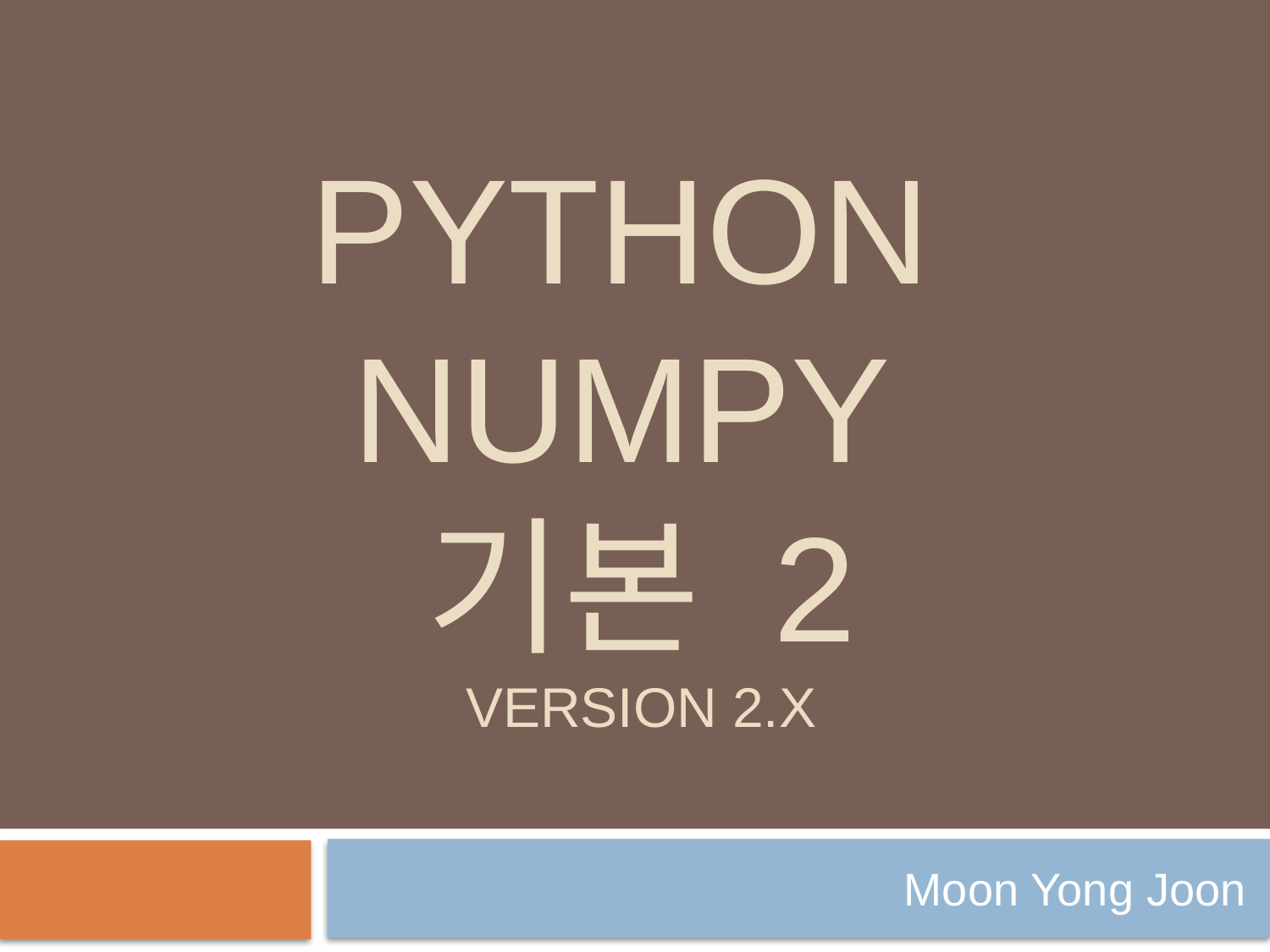

# Python numpy 기본 2 version 2.x
Moon Yong Joon